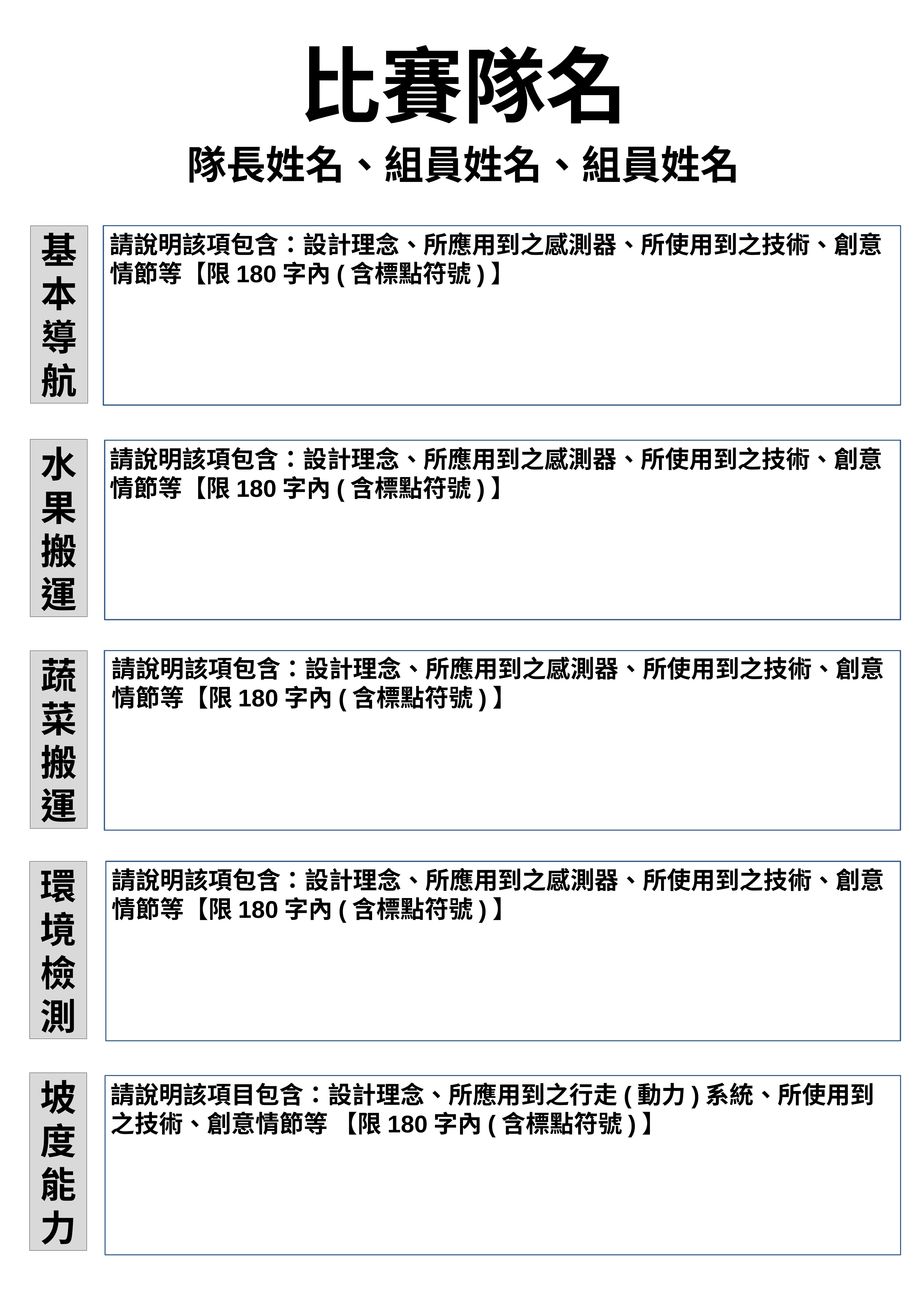

比賽隊名
隊長姓名、組員姓名、組員姓名
基本導航

請說明該項包含：設計理念、所應用到之感測器、所使用到之技術、創意情節等【限180字內(含標點符號)】
水果搬運

請說明該項包含：設計理念、所應用到之感測器、所使用到之技術、創意情節等【限180字內(含標點符號)】

蔬菜搬運
請說明該項包含：設計理念、所應用到之感測器、所使用到之技術、創意情節等【限180字內(含標點符號)】
環境檢測

請說明該項包含：設計理念、所應用到之感測器、所使用到之技術、創意情節等【限180字內(含標點符號)】
坡度能力

請說明該項目包含：設計理念、所應用到之行走(動力)系統、所使用到之技術、創意情節等 【限180字內(含標點符號)】